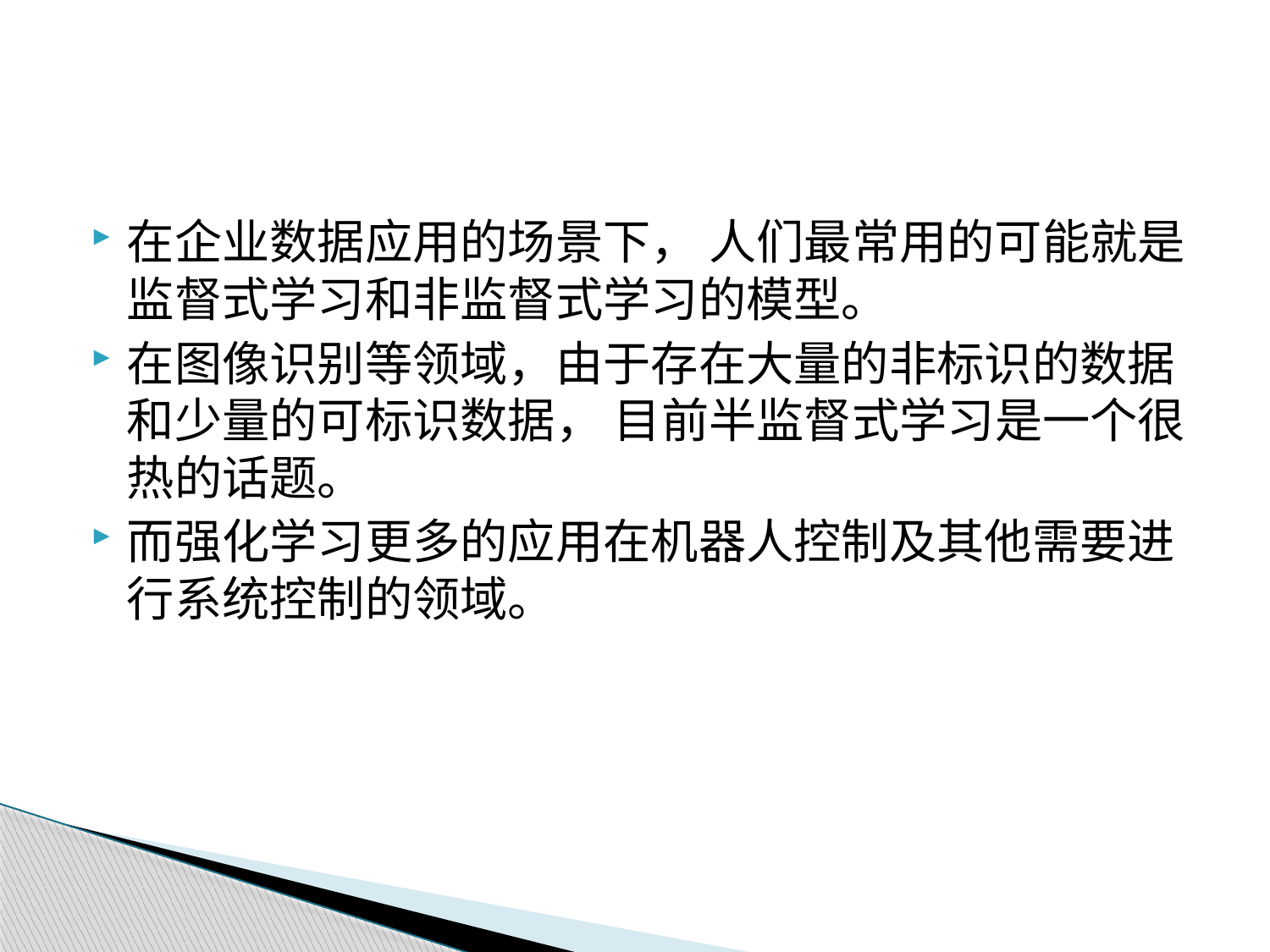

#
在企业数据应用的场景下， 人们最常用的可能就是监督式学习和非监督式学习的模型。
在图像识别等领域，由于存在大量的非标识的数据和少量的可标识数据， 目前半监督式学习是一个很热的话题。
而强化学习更多的应用在机器人控制及其他需要进行系统控制的领域。